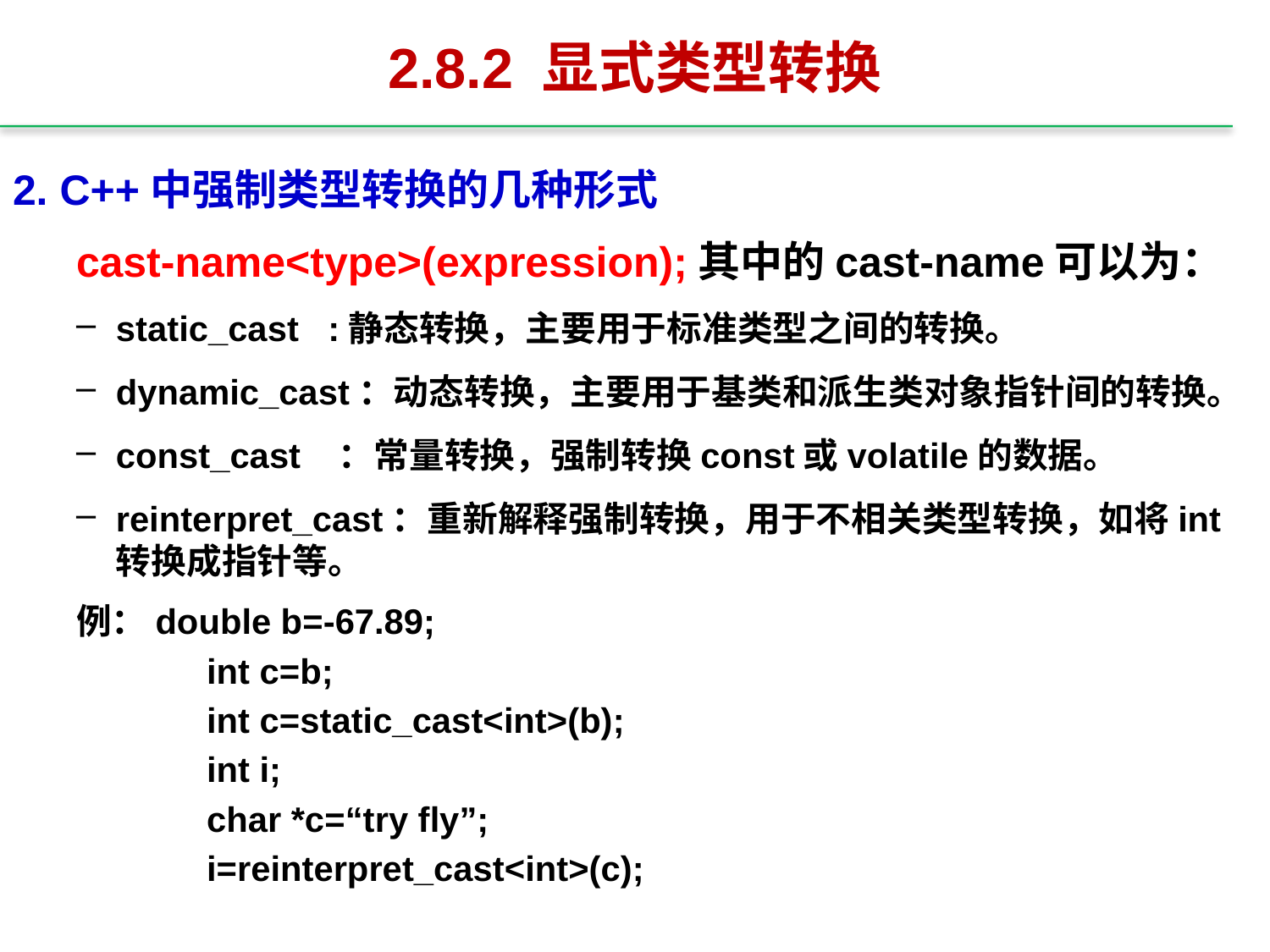

# 2.8.2 显式类型转换
2. C++中强制类型转换的几种形式
cast-name<type>(expression);其中的cast-name可以为：
static_cast   :静态转换，主要用于标准类型之间的转换。
dynamic_cast：动态转换，主要用于基类和派生类对象指针间的转换。
const_cast   ：常量转换，强制转换const或volatile的数据。
reinterpret_cast：重新解释强制转换，用于不相关类型转换，如将int转换成指针等。
例：double b=-67.89;
		  int c=b;
		  int c=static_cast<int>(b);
		  int i;
		  char *c=“try fly”;
		  i=reinterpret_cast<int>(c);